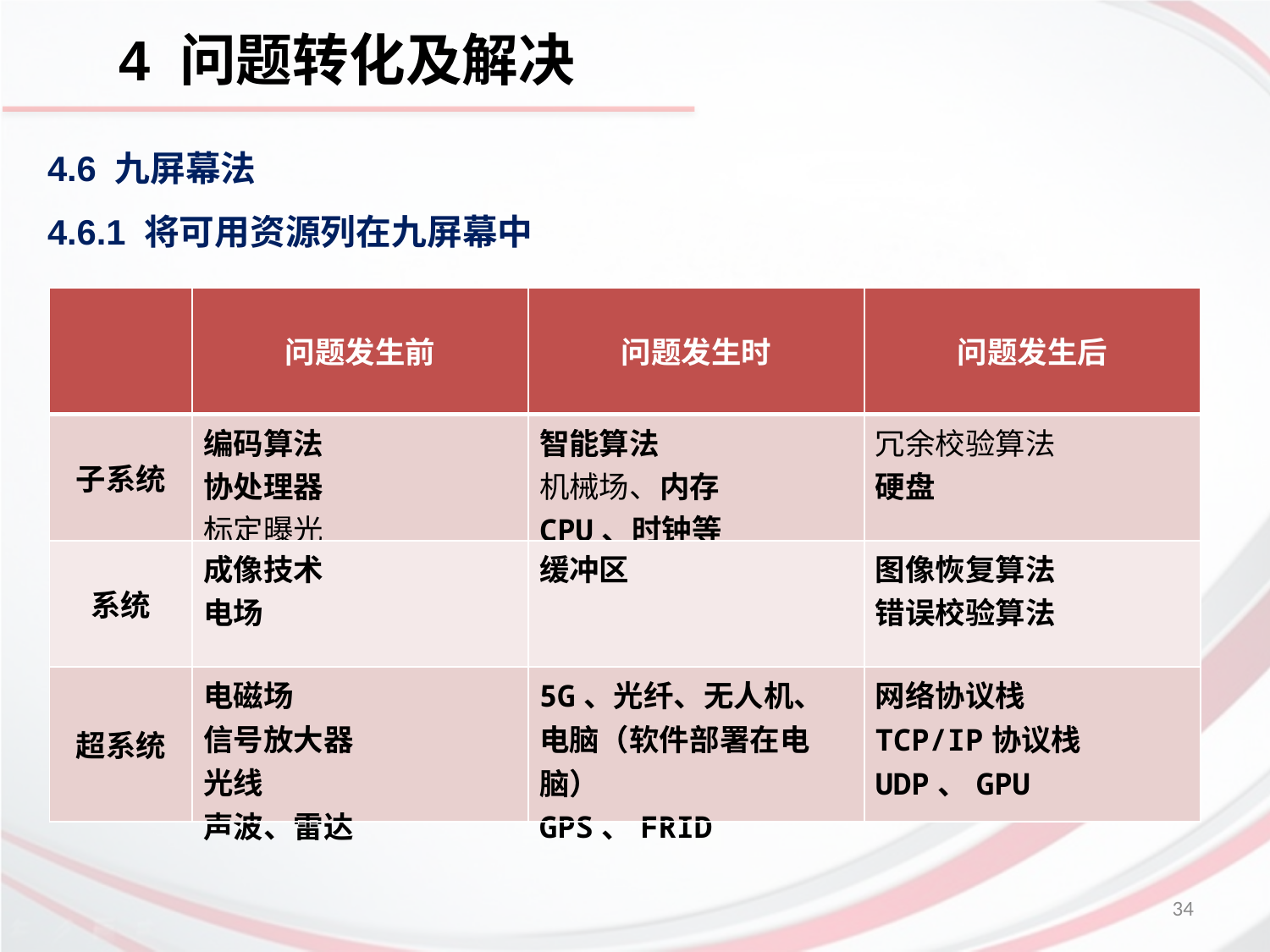

4 问题转化及解决
4.6 九屏幕法
4.6.1 将可用资源列在九屏幕中

|  | 问题发生前 | 问题发生时 | 问题发生后 |
| --- | --- | --- | --- |
| 子系统 | 编码算法 协处理器 标定曝光 | 智能算法 机械场、内存 CPU、时钟等 | 冗余校验算法 硬盘 |
| 系统 | 成像技术 电场 | 缓冲区 | 图像恢复算法 错误校验算法 |
| 超系统 | 电磁场 信号放大器 光线 声波、雷达 | 5G、光纤、无人机、电脑（软件部署在电脑） GPS、FRID | 网络协议栈 TCP/IP协议栈 UDP、GPU |
34